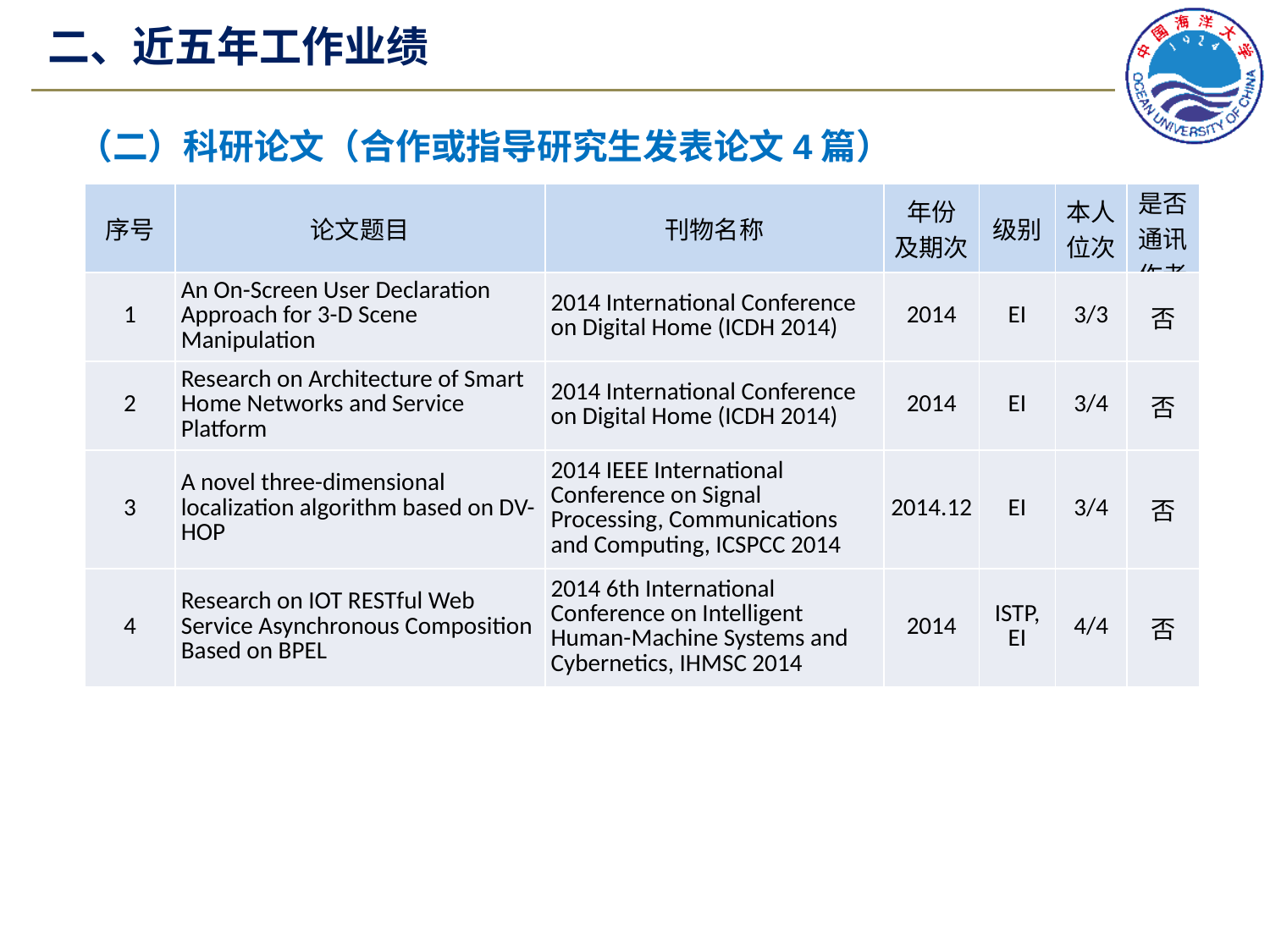

# 二、近五年工作业绩
（二）科研论文（合作或指导研究生发表论文4篇）
| 序号 | 论文题目 | 刊物名称 | 年份 及期次 | 级别 | 本人 位次 | 是否通讯作者 |
| --- | --- | --- | --- | --- | --- | --- |
| 1 | An On-Screen User Declaration Approach for 3-D Scene Manipulation | 2014 International Conference on Digital Home (ICDH 2014) | 2014 | EI | 3/3 | 否 |
| 2 | Research on Architecture of Smart Home Networks and Service Platform | 2014 International Conference on Digital Home (ICDH 2014) | 2014 | EI | 3/4 | 否 |
| 3 | A novel three-dimensional localization algorithm based on DV-HOP | 2014 IEEE International Conference on Signal Processing, Communications and Computing, ICSPCC 2014 | 2014.12 | EI | 3/4 | 否 |
| 4 | Research on IOT RESTful Web Service Asynchronous Composition Based on BPEL | 2014 6th International Conference on Intelligent Human-Machine Systems and Cybernetics, IHMSC 2014 | 2014 | ISTP, EI | 4/4 | 否 |